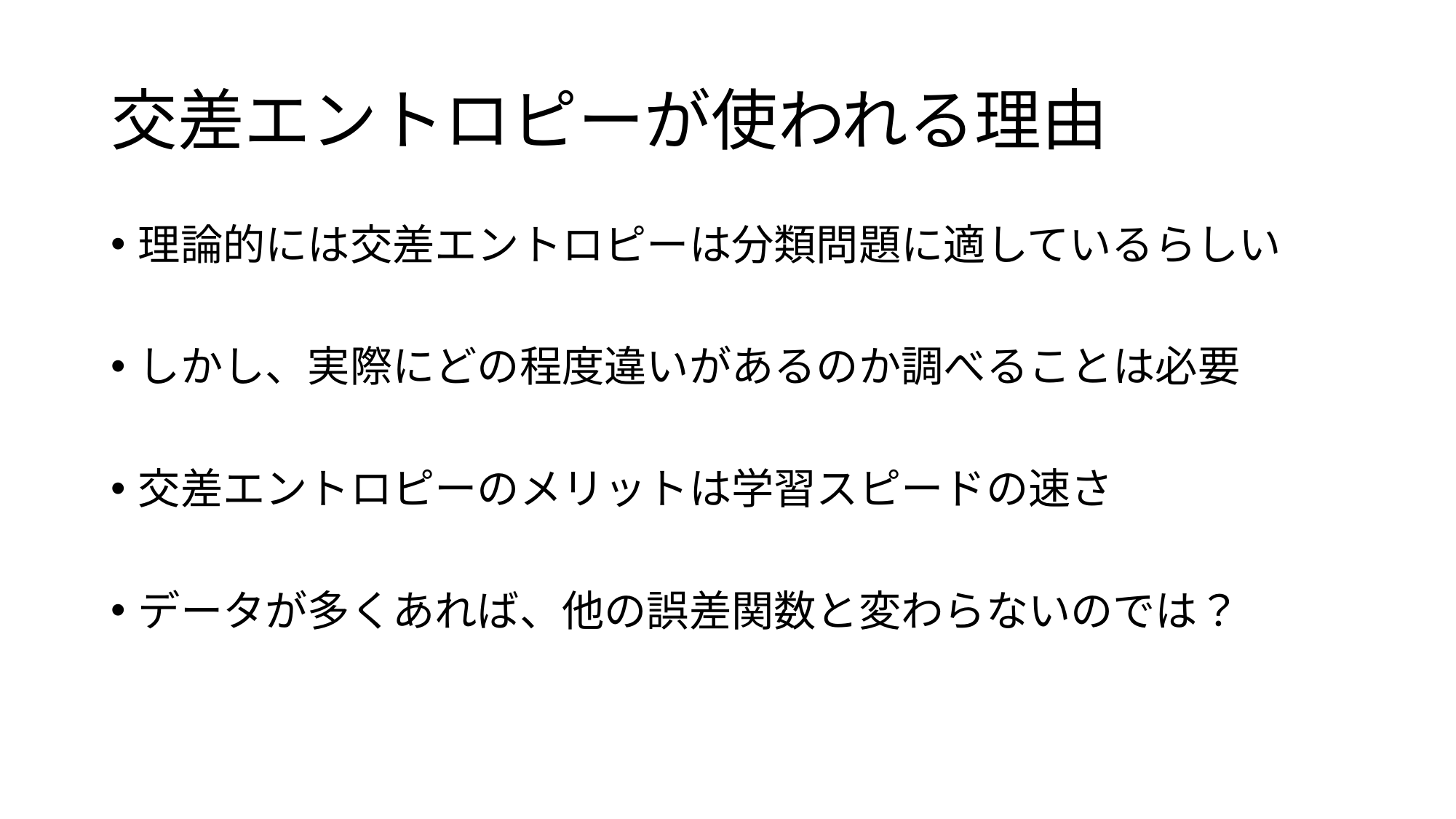

# 交差エントロピーが使われる理由
理論的には交差エントロピーは分類問題に適しているらしい

しかし、実際にどの程度違いがあるのか調べることは必要

交差エントロピーのメリットは学習スピードの速さ

データが多くあれば、他の誤差関数と変わらないのでは？